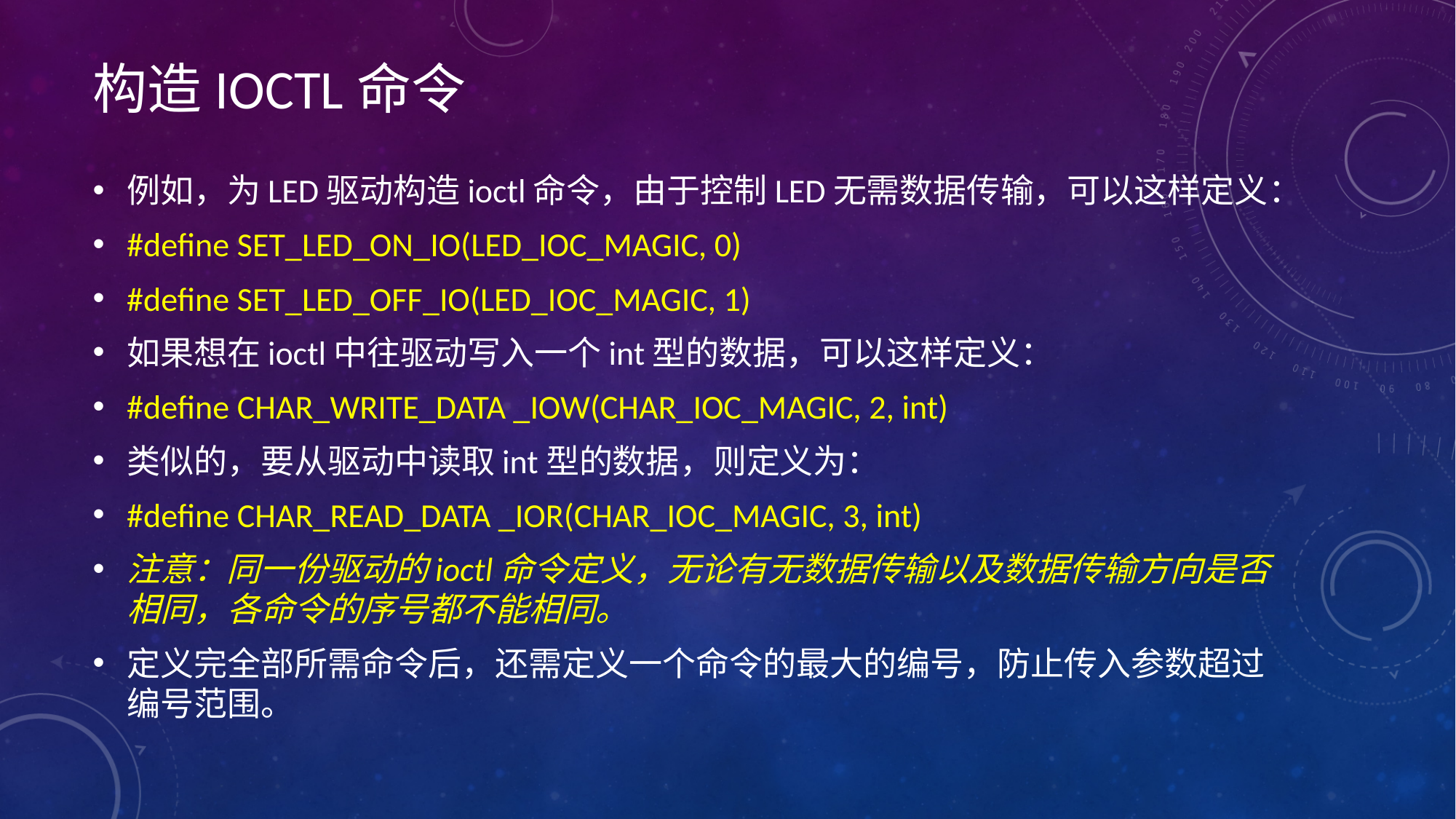

# 构造ioctl命令
例如，为LED驱动构造ioctl命令，由于控制LED无需数据传输，可以这样定义：
#define SET_LED_ON_IO(LED_IOC_MAGIC, 0)
#define SET_LED_OFF_IO(LED_IOC_MAGIC, 1)
如果想在ioctl中往驱动写入一个int型的数据，可以这样定义：
#define CHAR_WRITE_DATA _IOW(CHAR_IOC_MAGIC, 2, int)
类似的，要从驱动中读取int型的数据，则定义为：
#define CHAR_READ_DATA _IOR(CHAR_IOC_MAGIC, 3, int)
注意：同一份驱动的ioctl命令定义，无论有无数据传输以及数据传输方向是否相同，各命令的序号都不能相同。
定义完全部所需命令后，还需定义一个命令的最大的编号，防止传入参数超过编号范围。